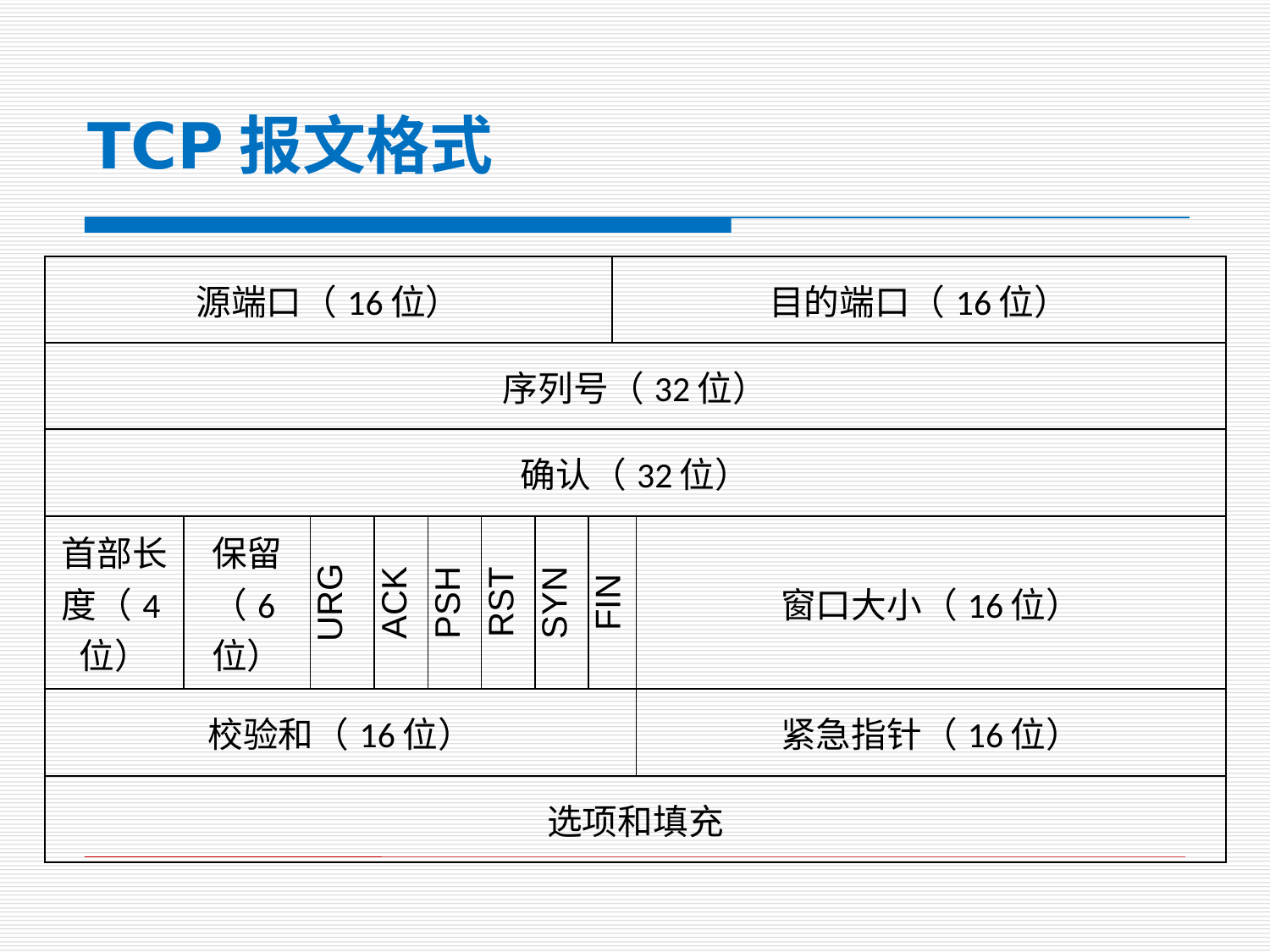

# TCP报文格式
| 源端口（16位） |  |  |  |  |  |  |  | 目的端口（16位） |  |
| --- | --- | --- | --- | --- | --- | --- | --- | --- | --- |
| 序列号（32位） |  |  |  |  |  |  |  |  |  |
| 确认（32位） |  |  |  |  |  |  |  |  |  |
| 首部长度（4位） | 保留 （6位） | URG | ACK | PSH | RST | SYN | FIN |  | 窗口大小（16位） |
| 校验和（16位） |  |  |  |  |  |  |  |  | 紧急指针（16位） |
| 选项和填充 |  |  |  |  |  |  |  |  |  |